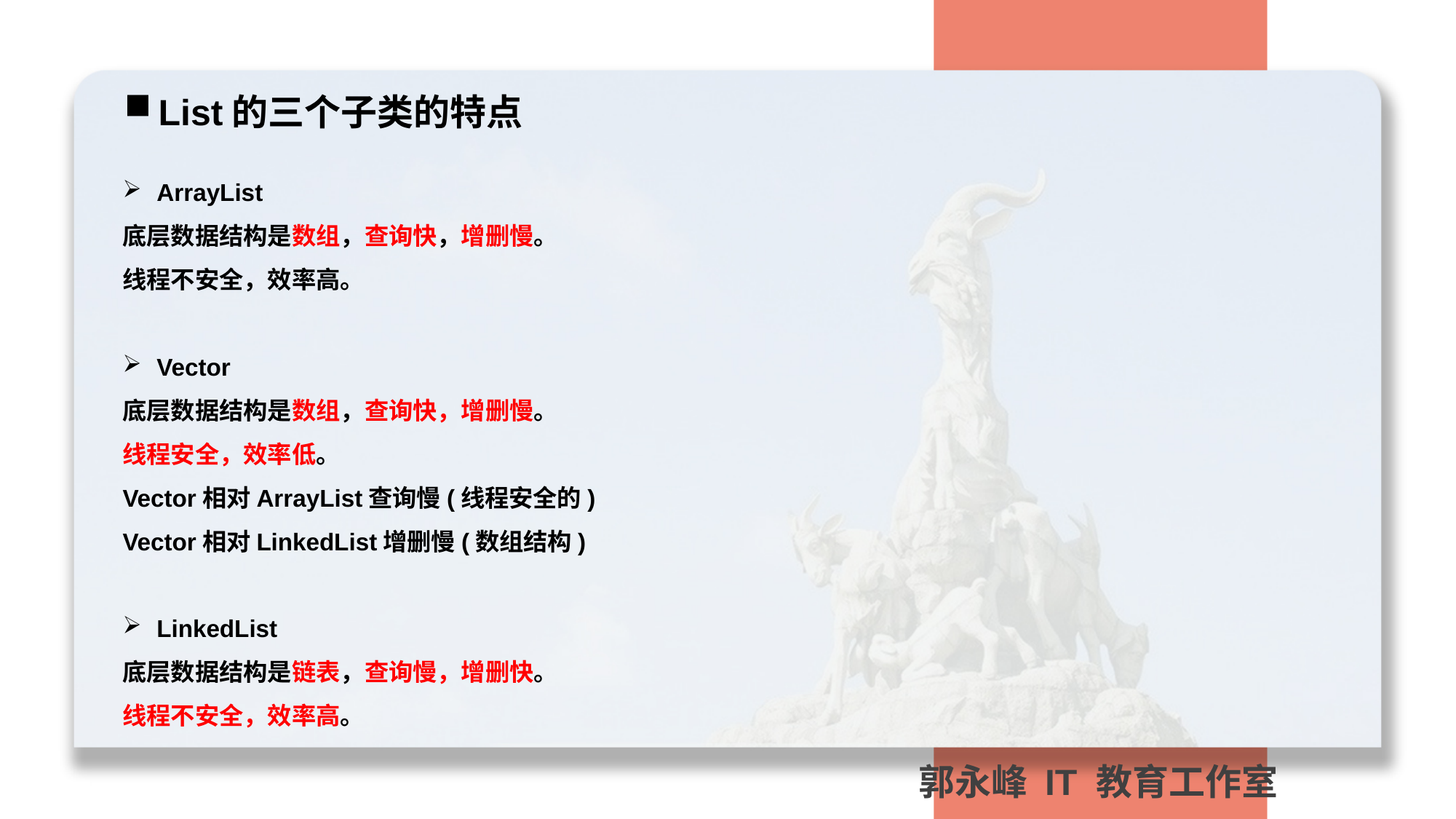

List的三个子类的特点
ArrayList
底层数据结构是数组，查询快，增删慢。
线程不安全，效率高。

Vector
底层数据结构是数组，查询快，增删慢。
线程安全，效率低。
Vector相对ArrayList查询慢(线程安全的)
Vector相对LinkedList增删慢(数组结构)

LinkedList
底层数据结构是链表，查询慢，增删快。
线程不安全，效率高。